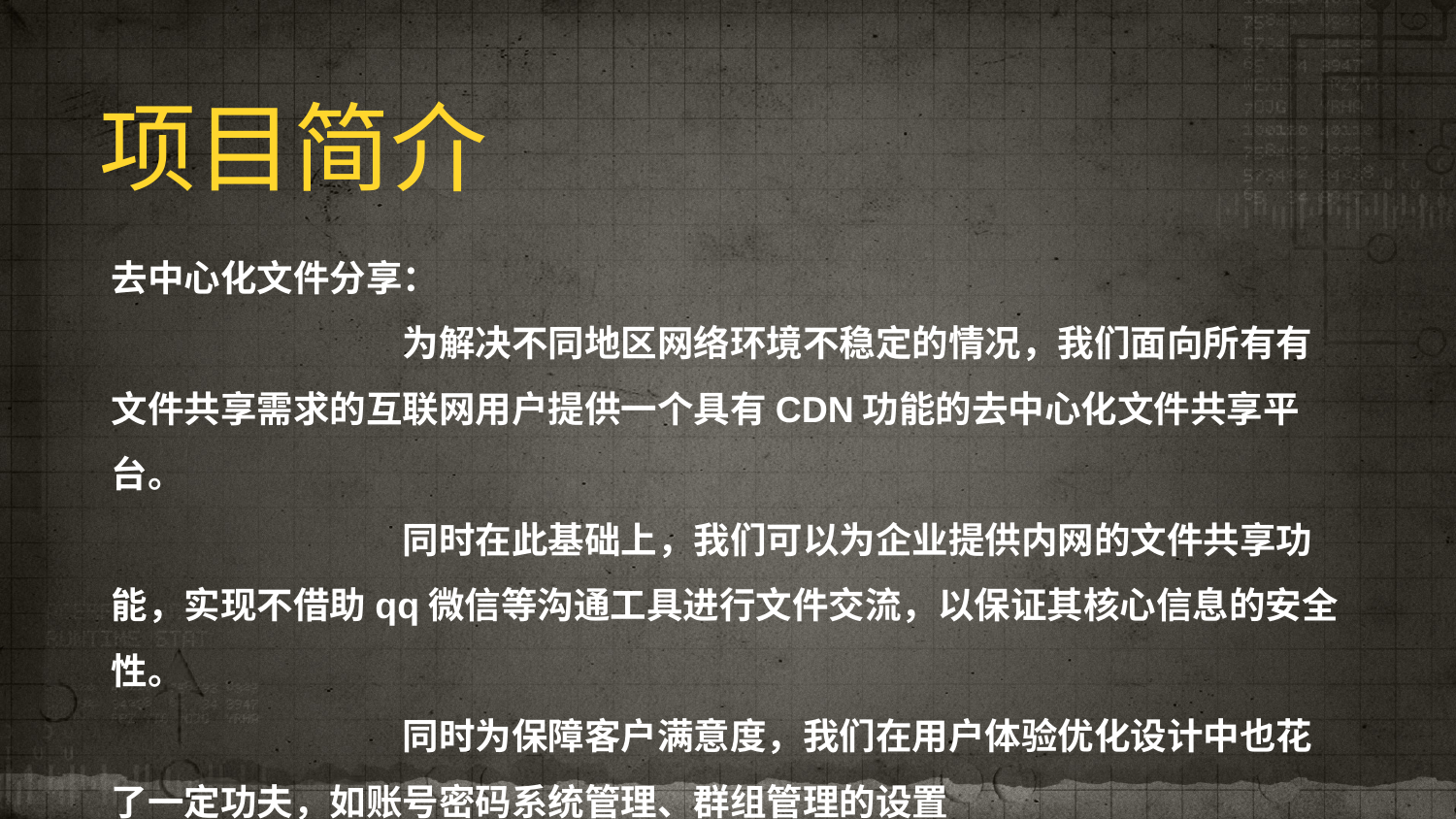

项目简介
去中心化文件分享：
		为解决不同地区网络环境不稳定的情况，我们面向所有有文件共享需求的互联网用户提供一个具有CDN功能的去中心化文件共享平台。
		同时在此基础上，我们可以为企业提供内网的文件共享功能，实现不借助qq微信等沟通工具进行文件交流，以保证其核心信息的安全性。
		同时为保障客户满意度，我们在用户体验优化设计中也花了一定功夫，如账号密码系统管理、群组管理的设置